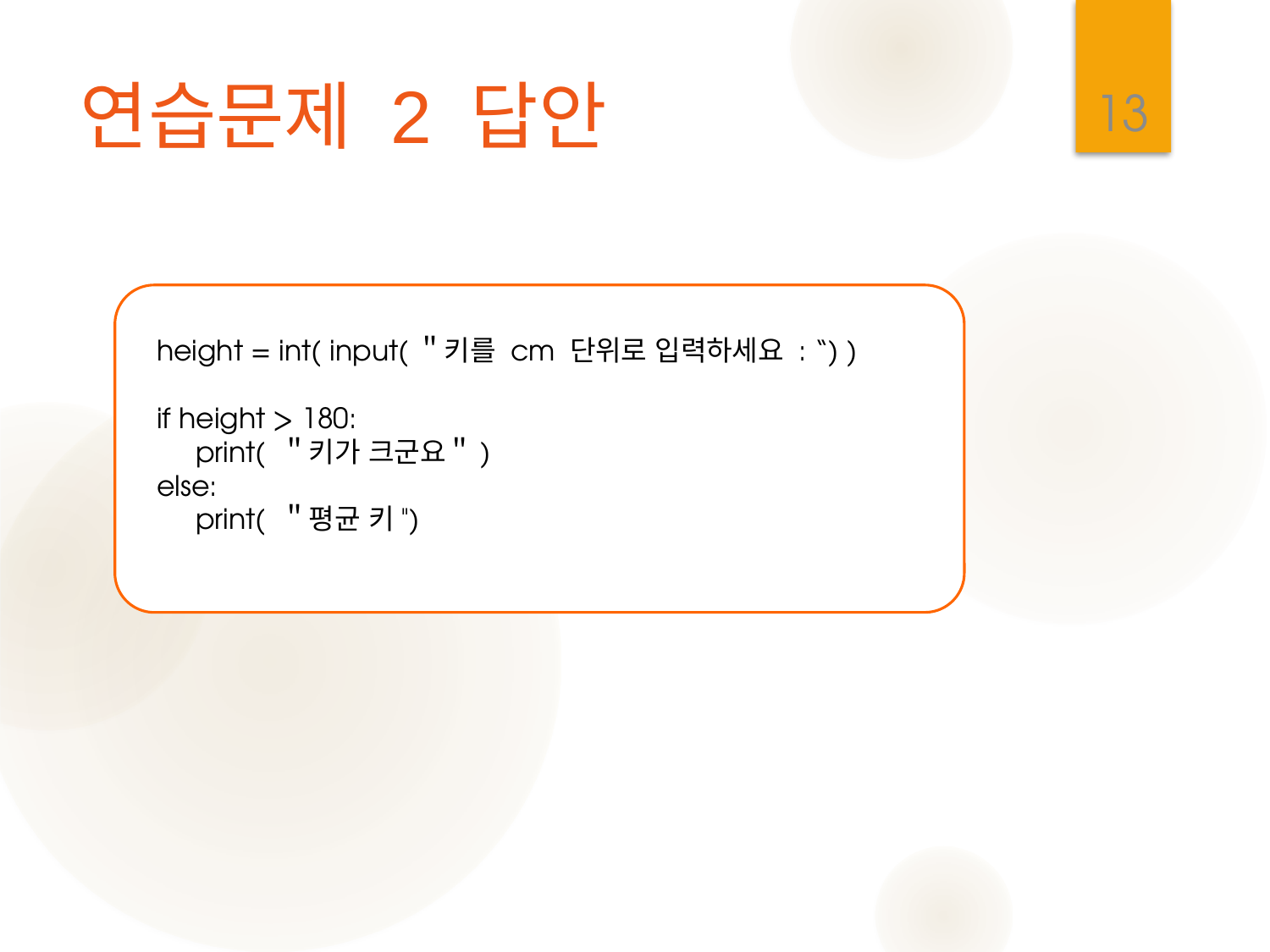

13
# 연습문제 2 답안

height = int( input(＂키를 cm 단위로 입력하세요 : “) )

if height > 180:
     print( ＂키가 크군요＂)
else:
     print( ＂평균 키")